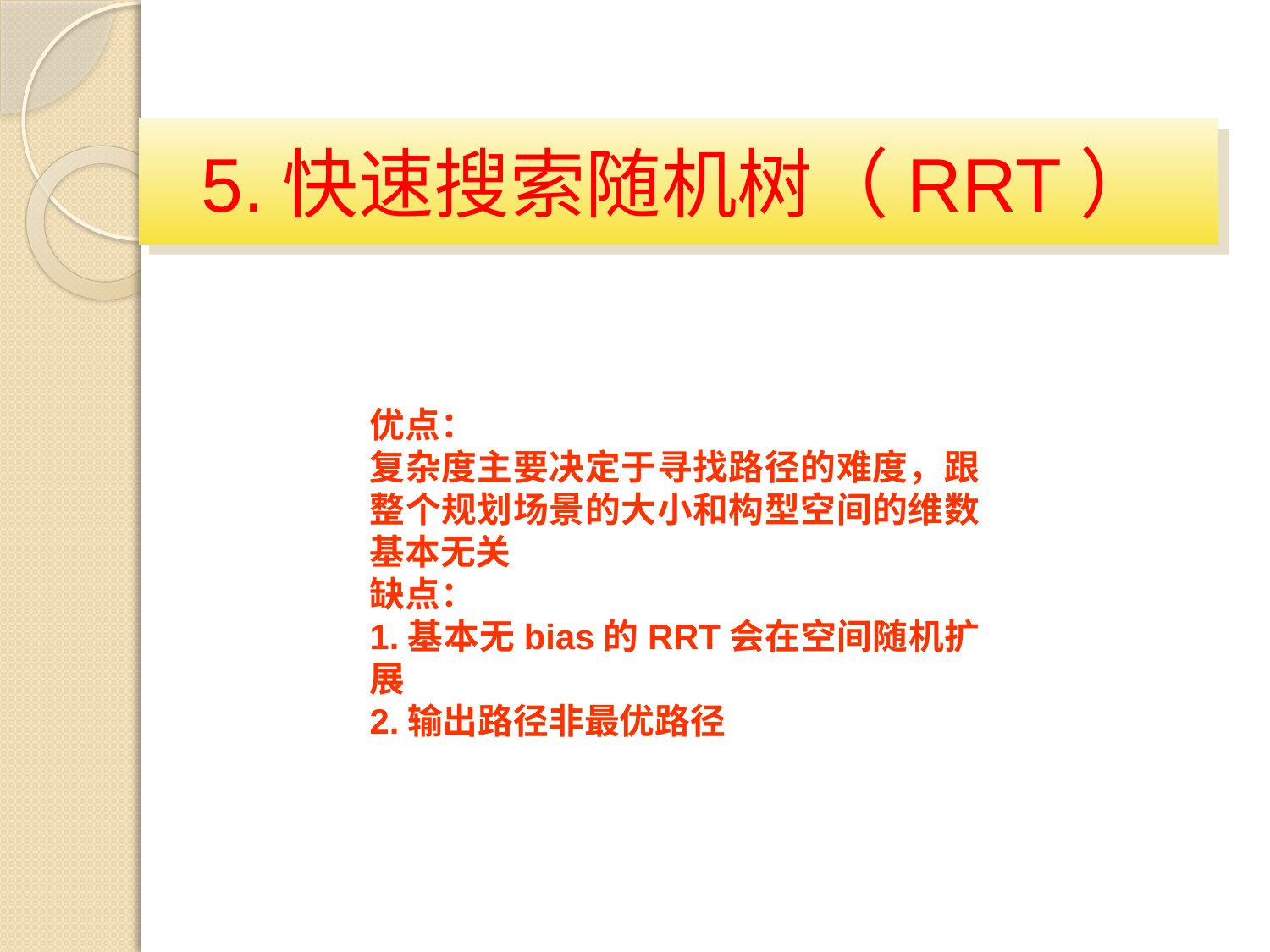

# 5.快速搜索随机树（RRT）
优点：
复杂度主要决定于寻找路径的难度，跟整个规划场景的大小和构型空间的维数基本无关
缺点：
1.基本无bias的RRT会在空间随机扩展
2.输出路径非最优路径